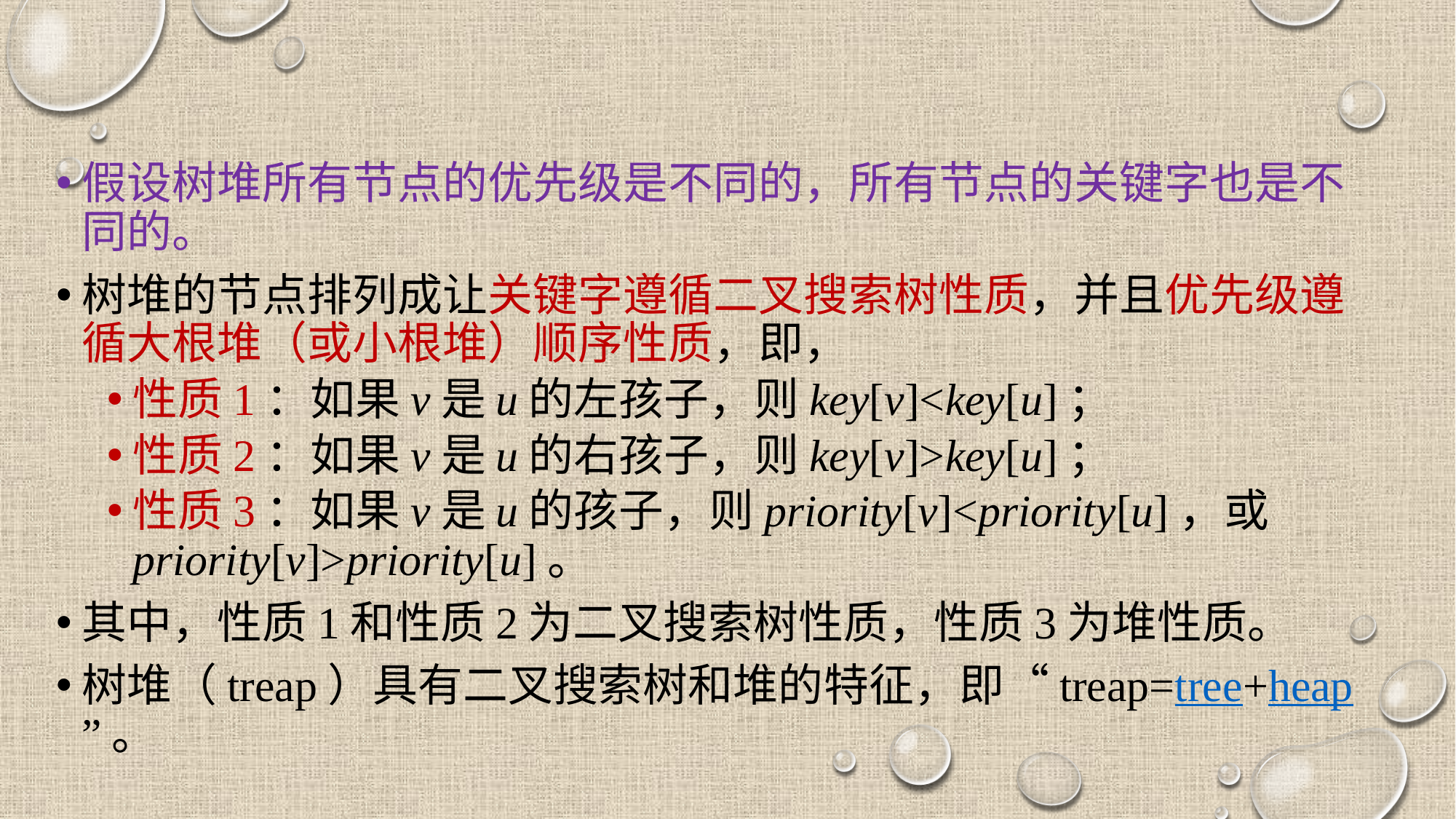

#
假设树堆所有节点的优先级是不同的，所有节点的关键字也是不同的。
树堆的节点排列成让关键字遵循二叉搜索树性质，并且优先级遵循大根堆（或小根堆）顺序性质，即，
性质1：如果v是u的左孩子，则key[v]<key[u]；
性质2：如果v是u的右孩子，则key[v]>key[u]；
性质3：如果v是u的孩子，则priority[v]<priority[u]，或priority[v]>priority[u]。
其中，性质1和性质2为二叉搜索树性质，性质3为堆性质。
树堆（treap）具有二叉搜索树和堆的特征，即“treap=tree+heap”。